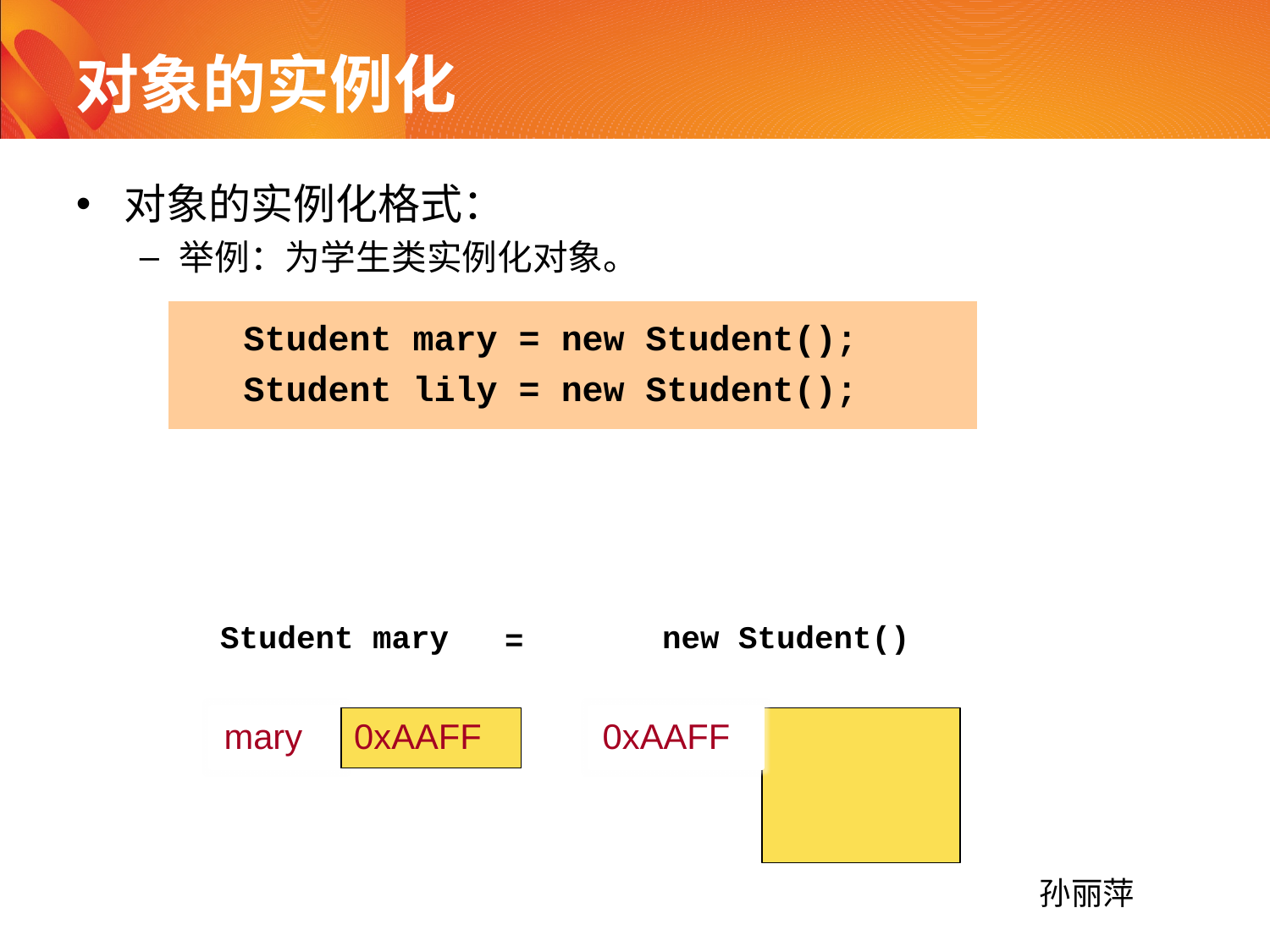

# 对象的实例化
对象的实例化格式：
举例：为学生类实例化对象。
Student mary = new Student();
Student lily = new Student();

| Student mary |
| --- |
| = |
| --- |
| new Student() |
| --- |
mary

0xAAFF

0xAAFF